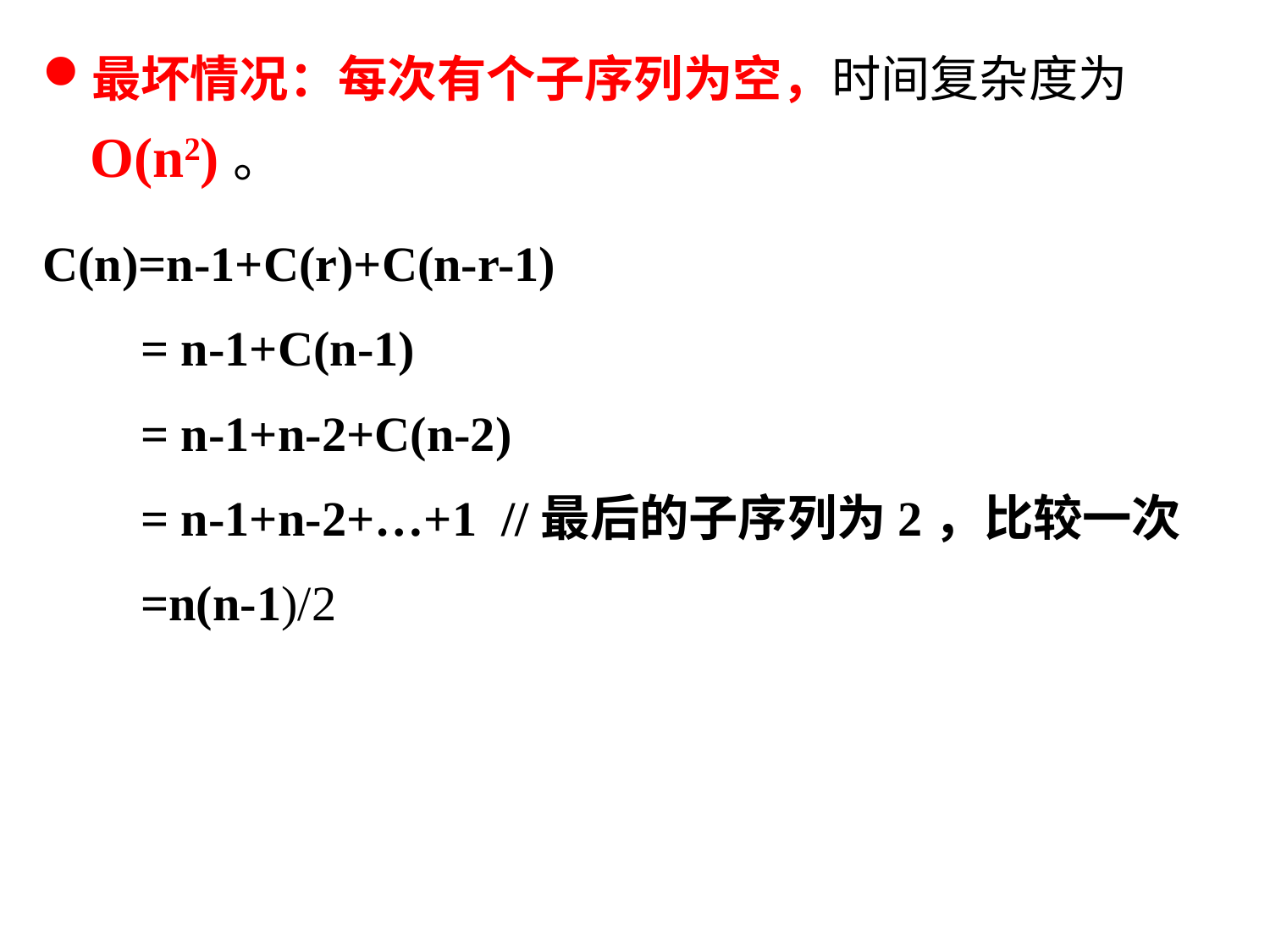

最坏情况：每次有个子序列为空，时间复杂度为O(n2)。
C(n)=n-1+C(r)+C(n-r-1)
        = n-1+C(n-1)
        = n-1+n-2+C(n-2)
        = n-1+n-2+…+1  //最后的子序列为2，比较一次
        =n(n-1)/2